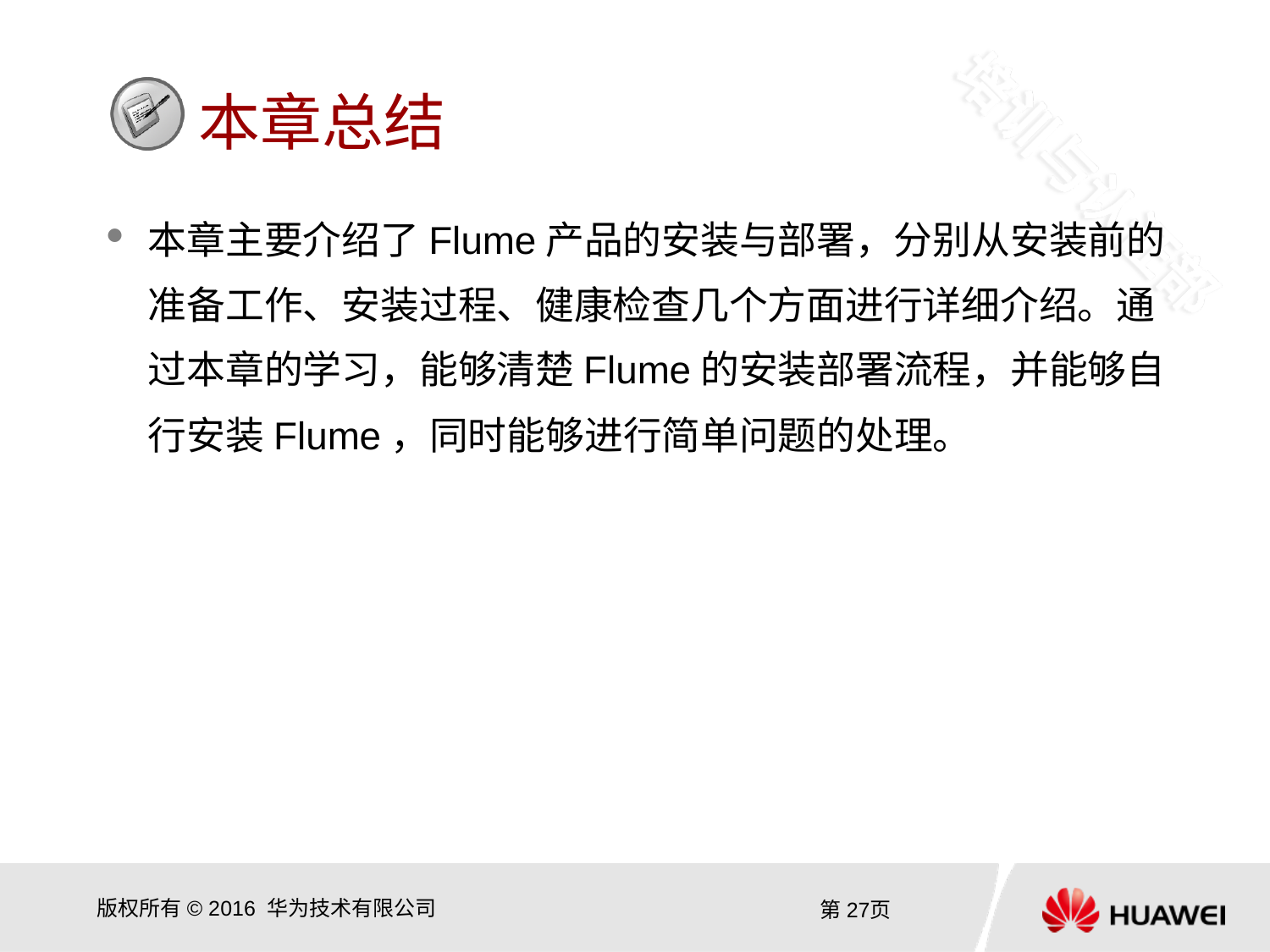

本章主要介绍了Flume产品的安装与部署，分别从安装前的准备工作、安装过程、健康检查几个方面进行详细介绍。通过本章的学习，能够清楚Flume的安装部署流程，并能够自行安装Flume，同时能够进行简单问题的处理。